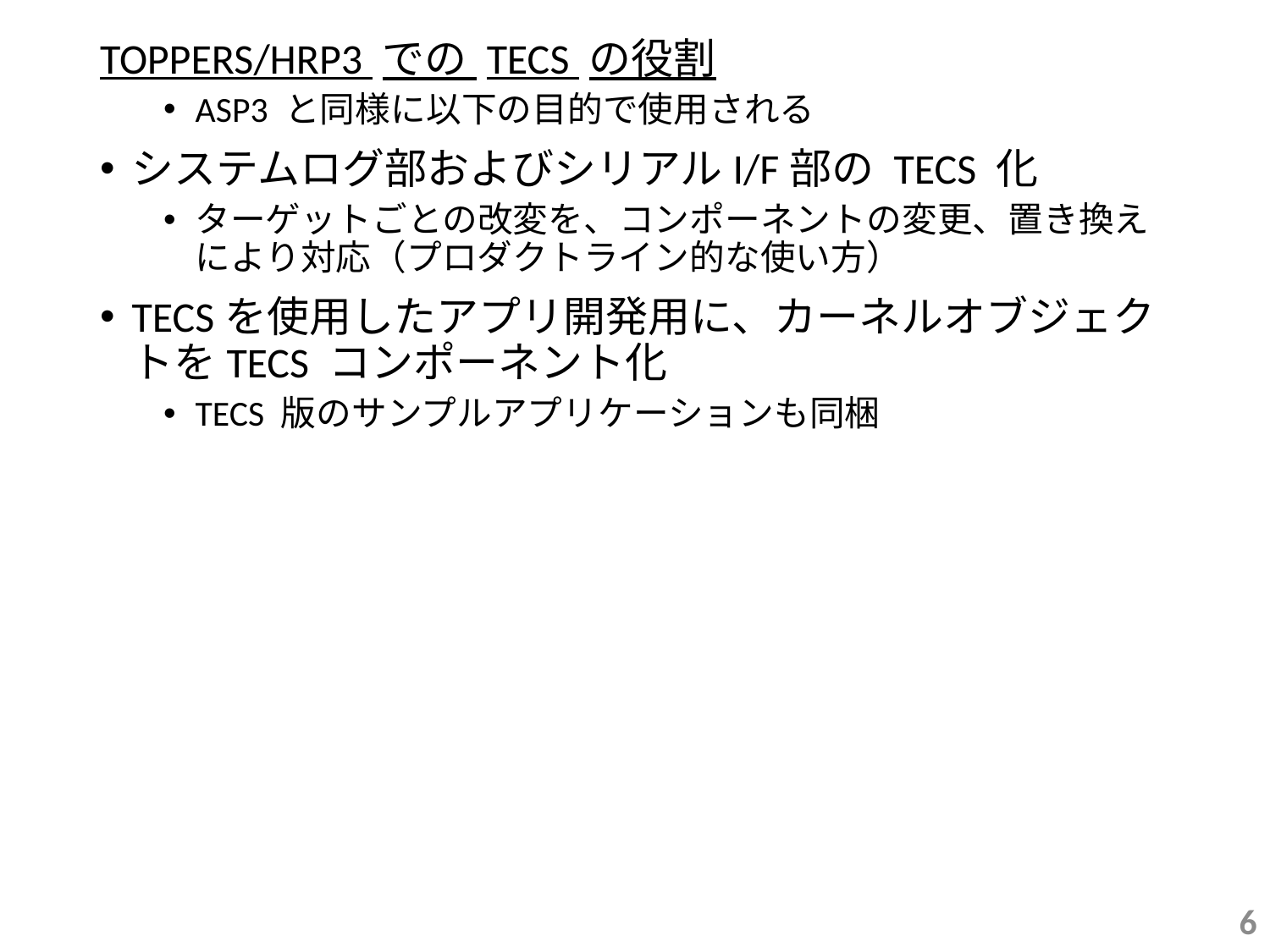

TOPPERS/HRP3 での TECS の役割
ASP3 と同様に以下の目的で使用される
システムログ部およびシリアルI/F部の TECS 化
ターゲットごとの改変を、コンポーネントの変更、置き換えにより対応（プロダクトライン的な使い方）
TECSを使用したアプリ開発用に、カーネルオブジェクトをTECS コンポーネント化
TECS 版のサンプルアプリケーションも同梱

6